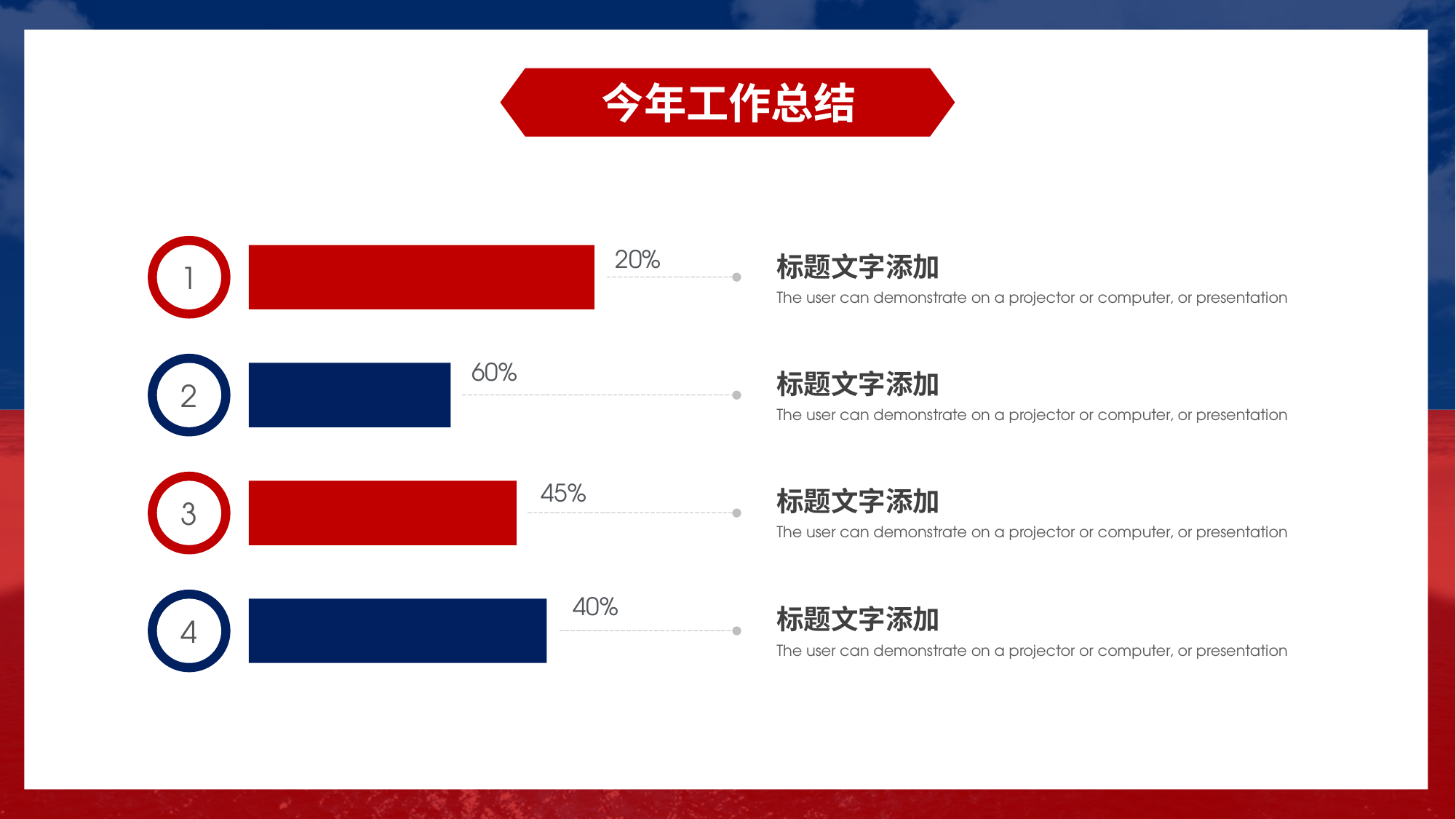

今年工作总结

1
20%

2
60%

3
45%

4

40%
标题文字添加
The user can demonstrate on a projector or computer, or presentation
标题文字添加
The user can demonstrate on a projector or computer, or presentation
标题文字添加
The user can demonstrate on a projector or computer, or presentation
标题文字添加
The user can demonstrate on a projector or computer, or presentation